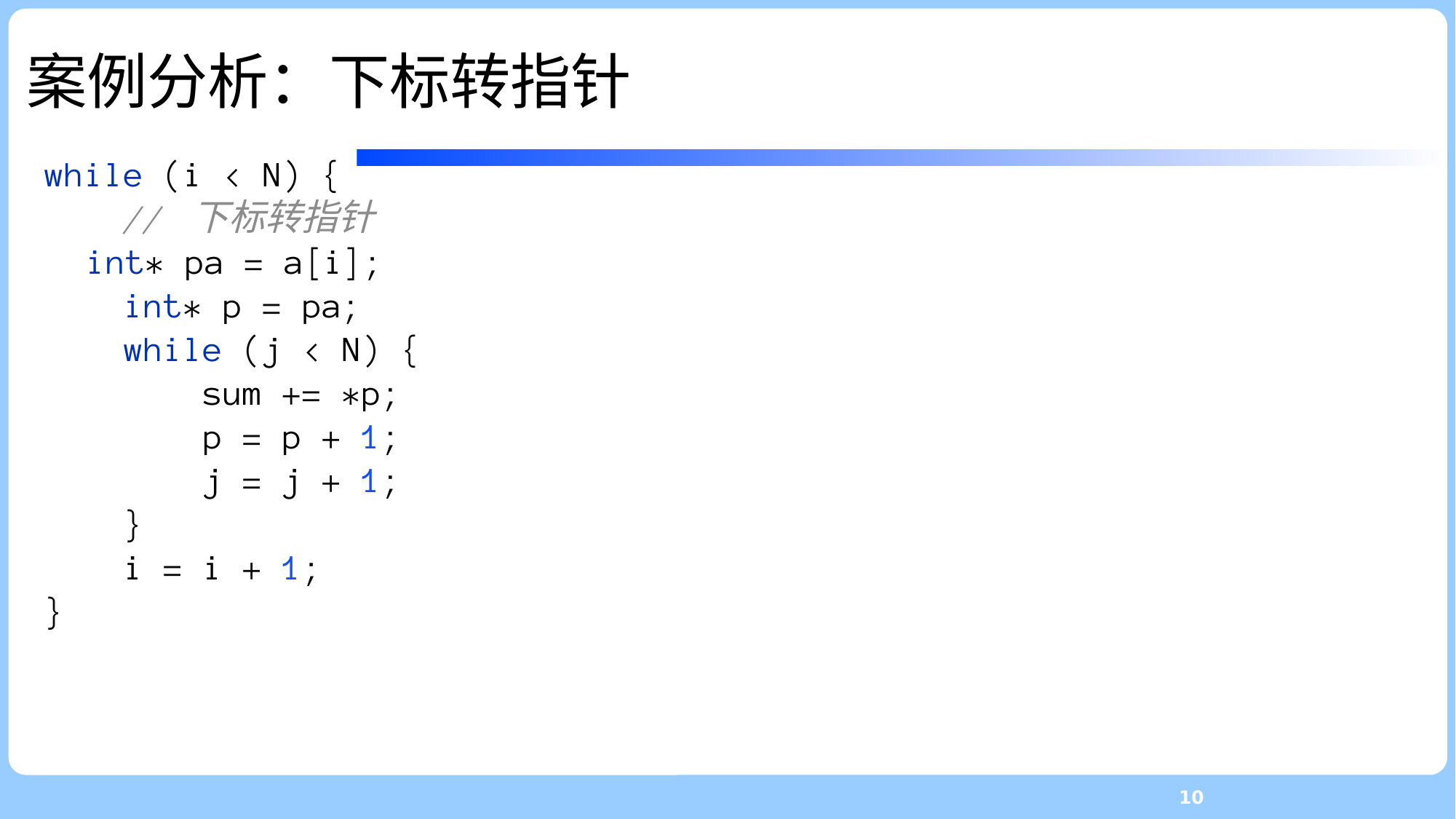

# 案例分析：下标转指针
while (i < N) {
    // 下标转指针
    int* pa = a[i];
    int* p = pa;
    while (j < N) {
        sum += *p;
        p = p + 1;
        j = j + 1;
    }
    i = i + 1;
}
10